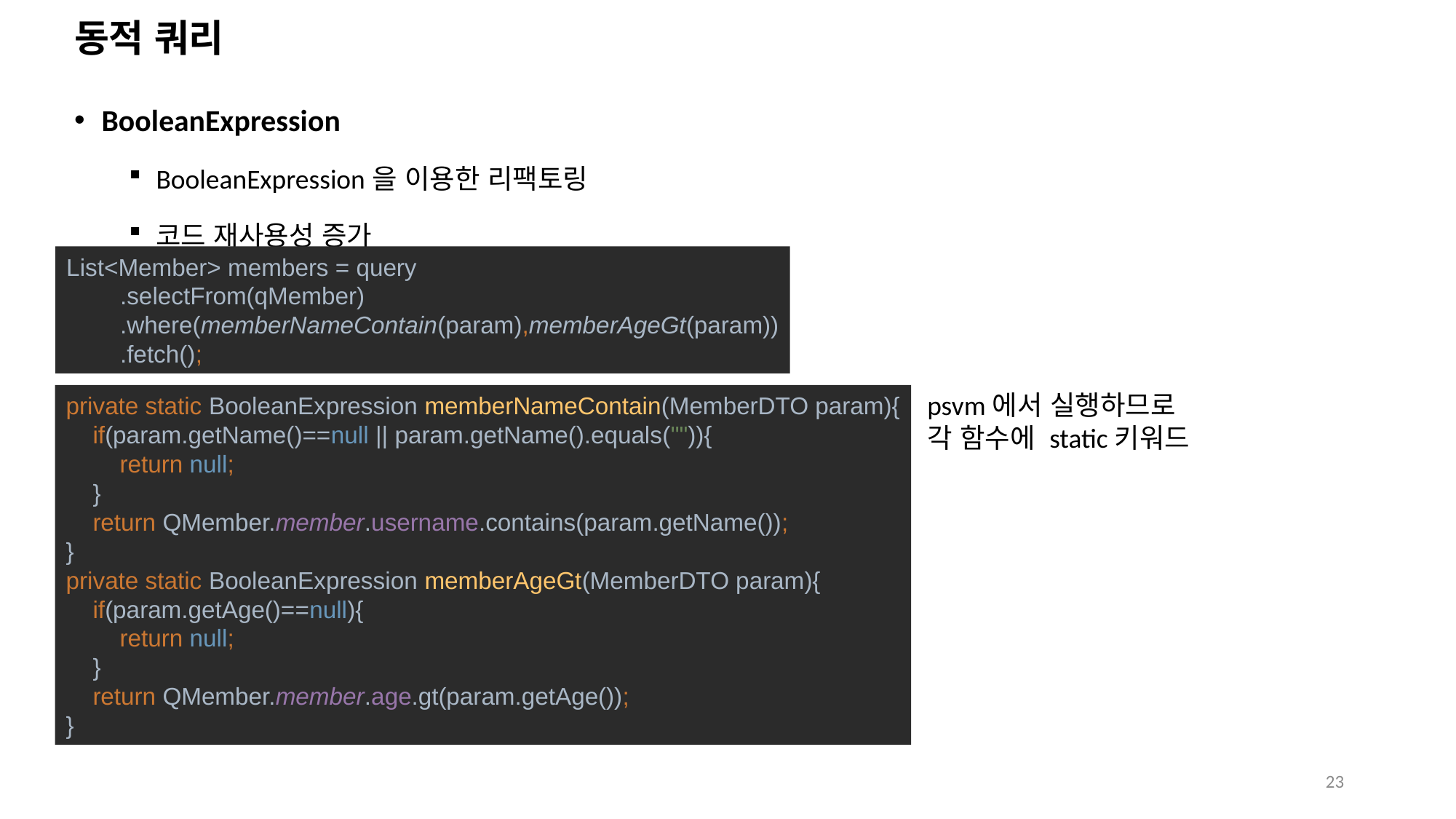

# 동적 쿼리
BooleanExpression
BooleanExpression을 이용한 리팩토링
코드 재사용성 증가

List<Member> members = query
        .selectFrom(qMember)
        .where(memberNameContain(param),memberAgeGt(param))
        .fetch();
private static BooleanExpression memberNameContain(MemberDTO param){
    if(param.getName()==null || param.getName().equals("")){
        return null;
    }
    return QMember.member.username.contains(param.getName());
}
private static BooleanExpression memberAgeGt(MemberDTO param){
    if(param.getAge()==null){
        return null;
    }
    return QMember.member.age.gt(param.getAge());
}
psvm에서 실행하므로
각 함수에 static키워드
23